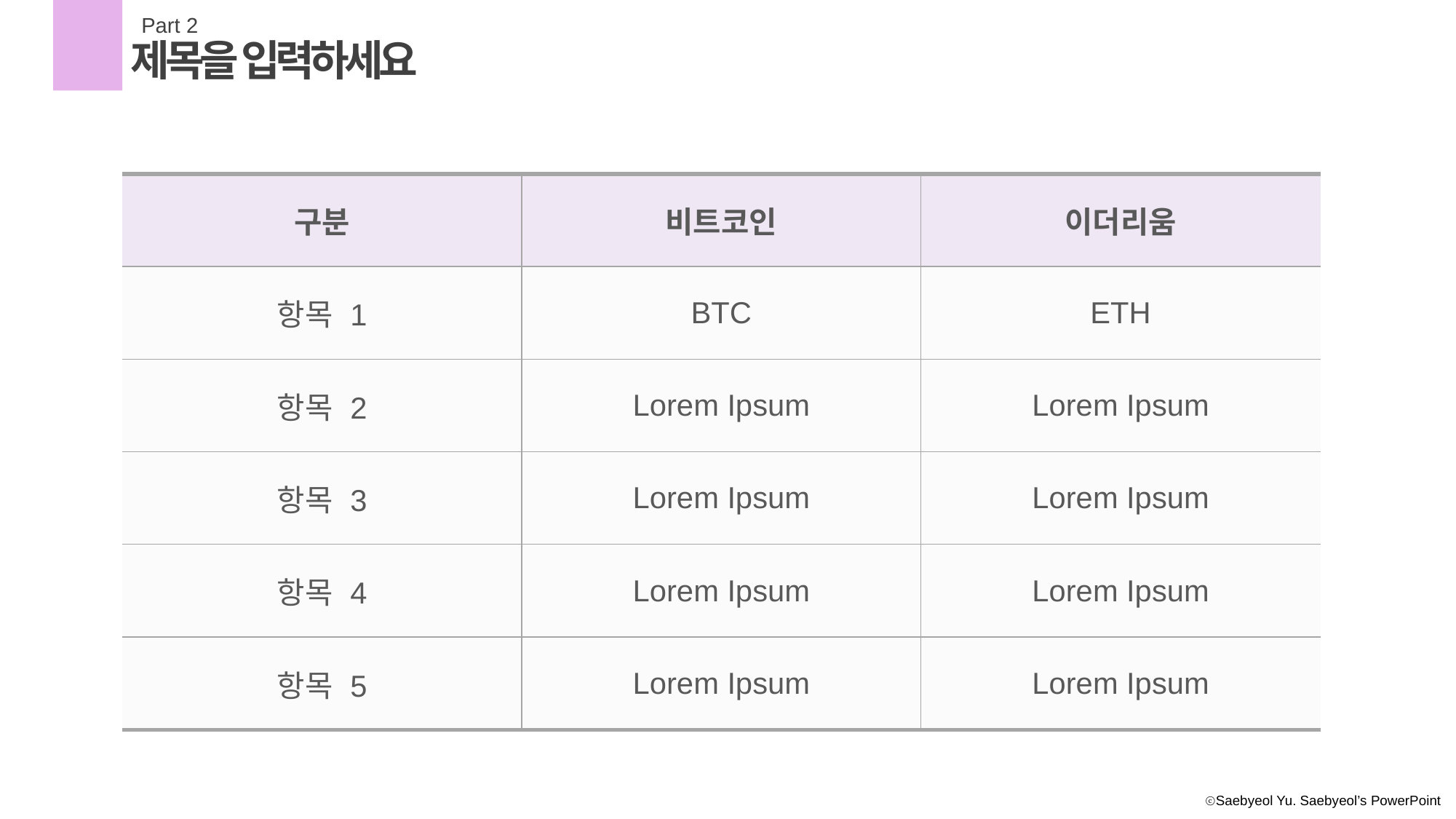

Part 2
제목을 입력하세요
| 구분 | 비트코인 | 이더리움 |
| --- | --- | --- |
| 항목 1 | BTC | ETH |
| 항목 2 | Lorem Ipsum | Lorem Ipsum |
| 항목 3 | Lorem Ipsum | Lorem Ipsum |
| 항목 4 | Lorem Ipsum | Lorem Ipsum |
| 항목 5 | Lorem Ipsum | Lorem Ipsum |